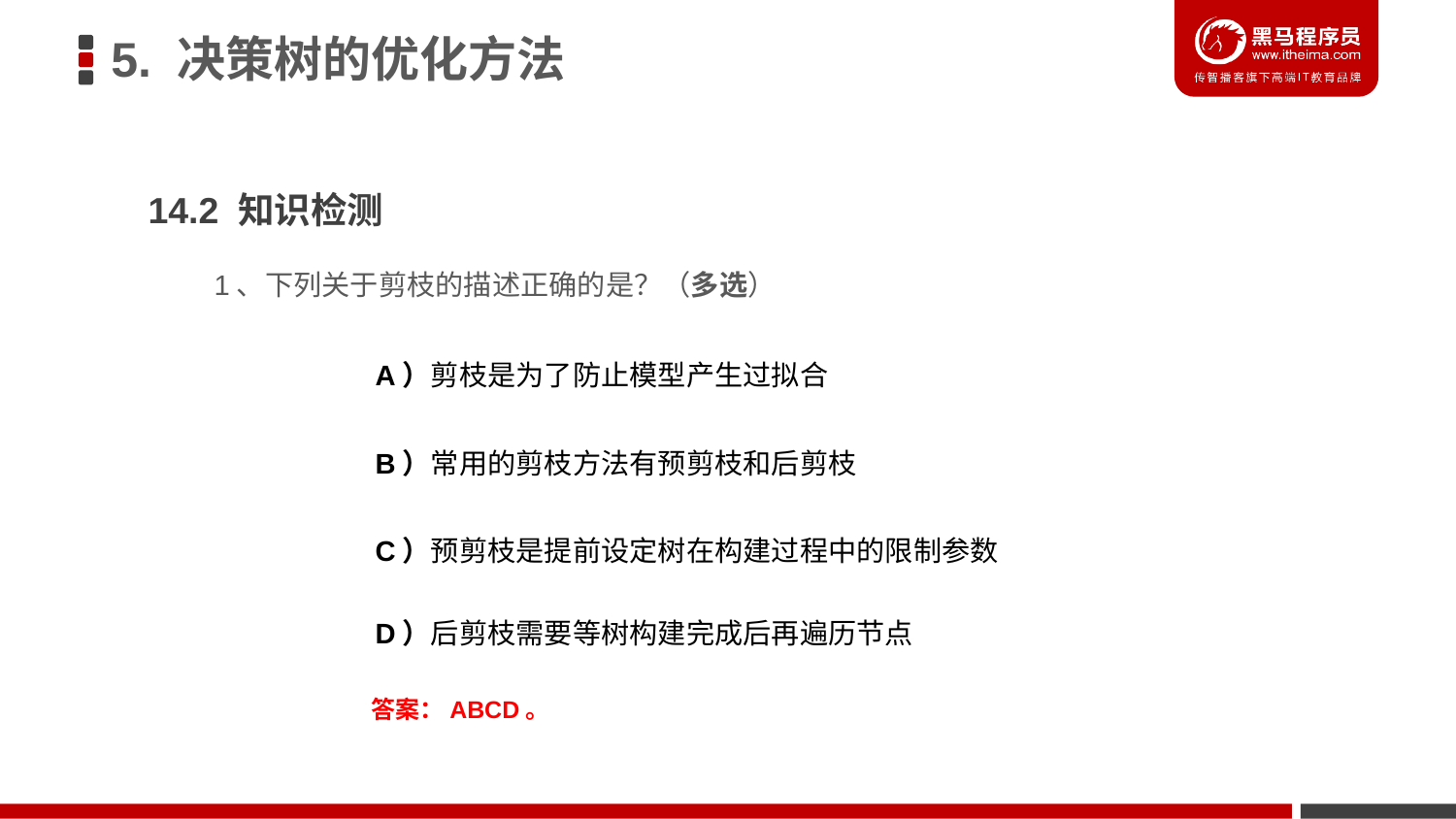

5. 决策树的优化方法
14.2 知识检测
1、下列关于剪枝的描述正确的是？（多选）
A）剪枝是为了防止模型产生过拟合

B）常用的剪枝方法有预剪枝和后剪枝

C）预剪枝是提前设定树在构建过程中的限制参数

D）后剪枝需要等树构建完成后再遍历节点
答案：ABCD。